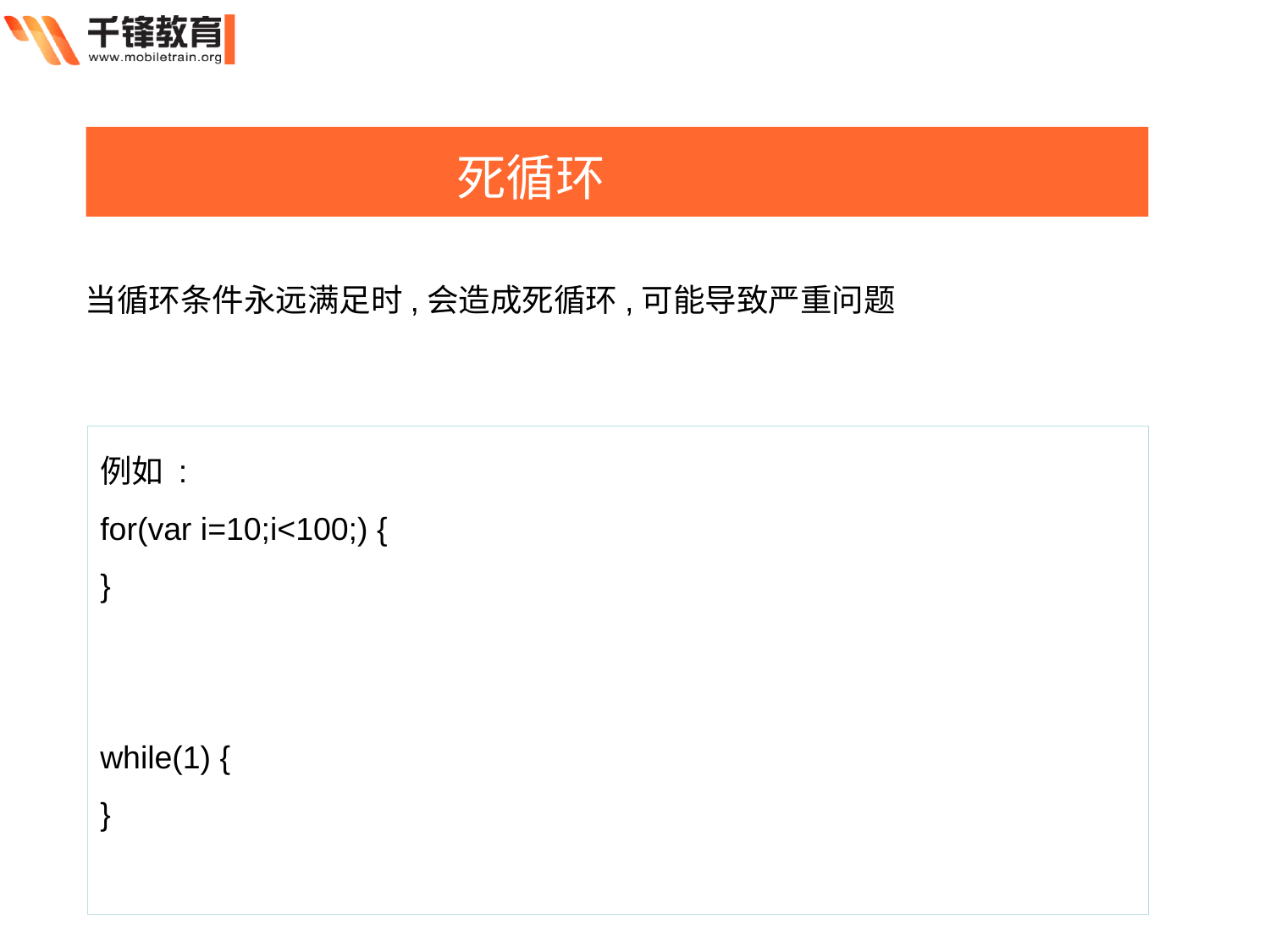

死循环
当循环条件永远满足时,会造成死循环,可能导致严重问题
例如 :
for(var i=10;i<100;) {
}

while(1) {
}